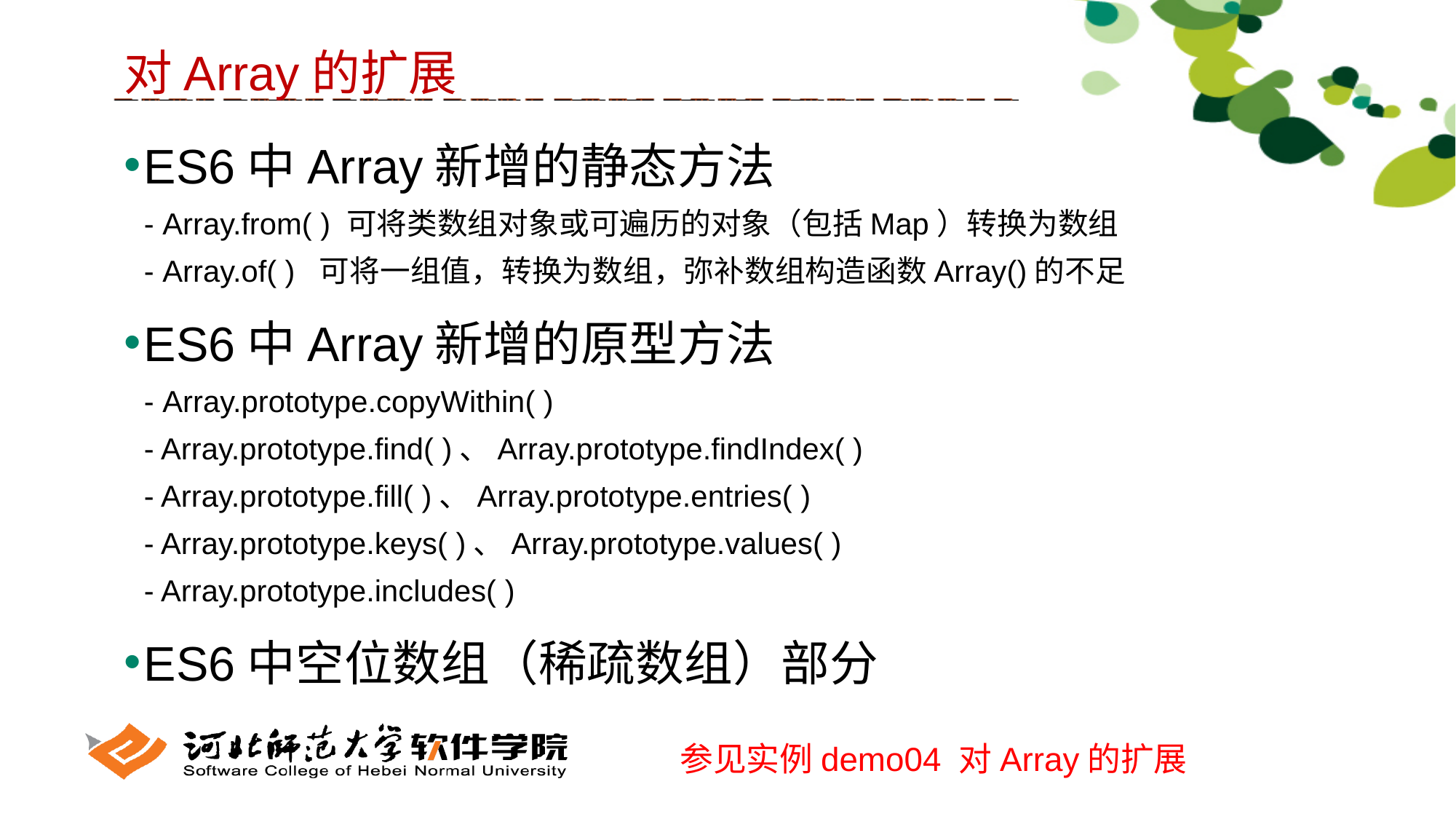

对Array的扩展
ES6中Array新增的静态方法
- Array.from( ) 可将类数组对象或可遍历的对象（包括Map）转换为数组
- Array.of( )  可将一组值，转换为数组，弥补数组构造函数Array()的不足
ES6中Array新增的原型方法
- Array.prototype.copyWithin( )
- Array.prototype.find( )、Array.prototype.findIndex( )
- Array.prototype.fill( )、Array.prototype.entries( )
- Array.prototype.keys( )、Array.prototype.values( )
- Array.prototype.includes( )
ES6中空位数组（稀疏数组）部分

参见实例demo04 对Array的扩展